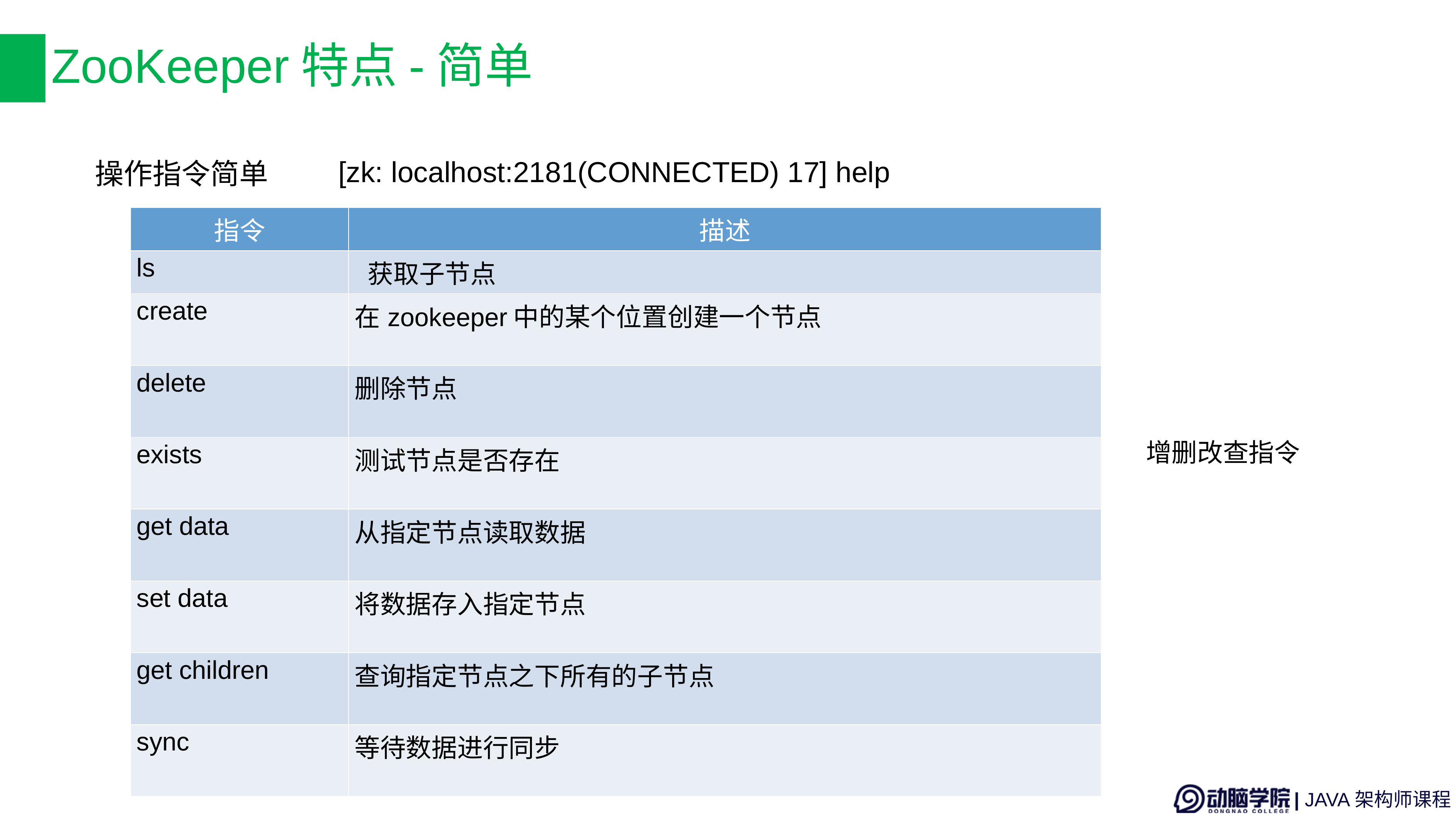

# ZooKeeper特点-简单
操作指令简单
[zk: localhost:2181(CONNECTED) 17] help
| 指令 | 描述 |
| --- | --- |
| ls | 获取子节点 |
| create | 在zookeeper中的某个位置创建一个节点 |
| delete | 删除节点 |
| exists | 测试节点是否存在 |
| get data | 从指定节点读取数据 |
| set data | 将数据存入指定节点 |
| get children | 查询指定节点之下所有的子节点 |
| sync | 等待数据进行同步 |
增删改查指令